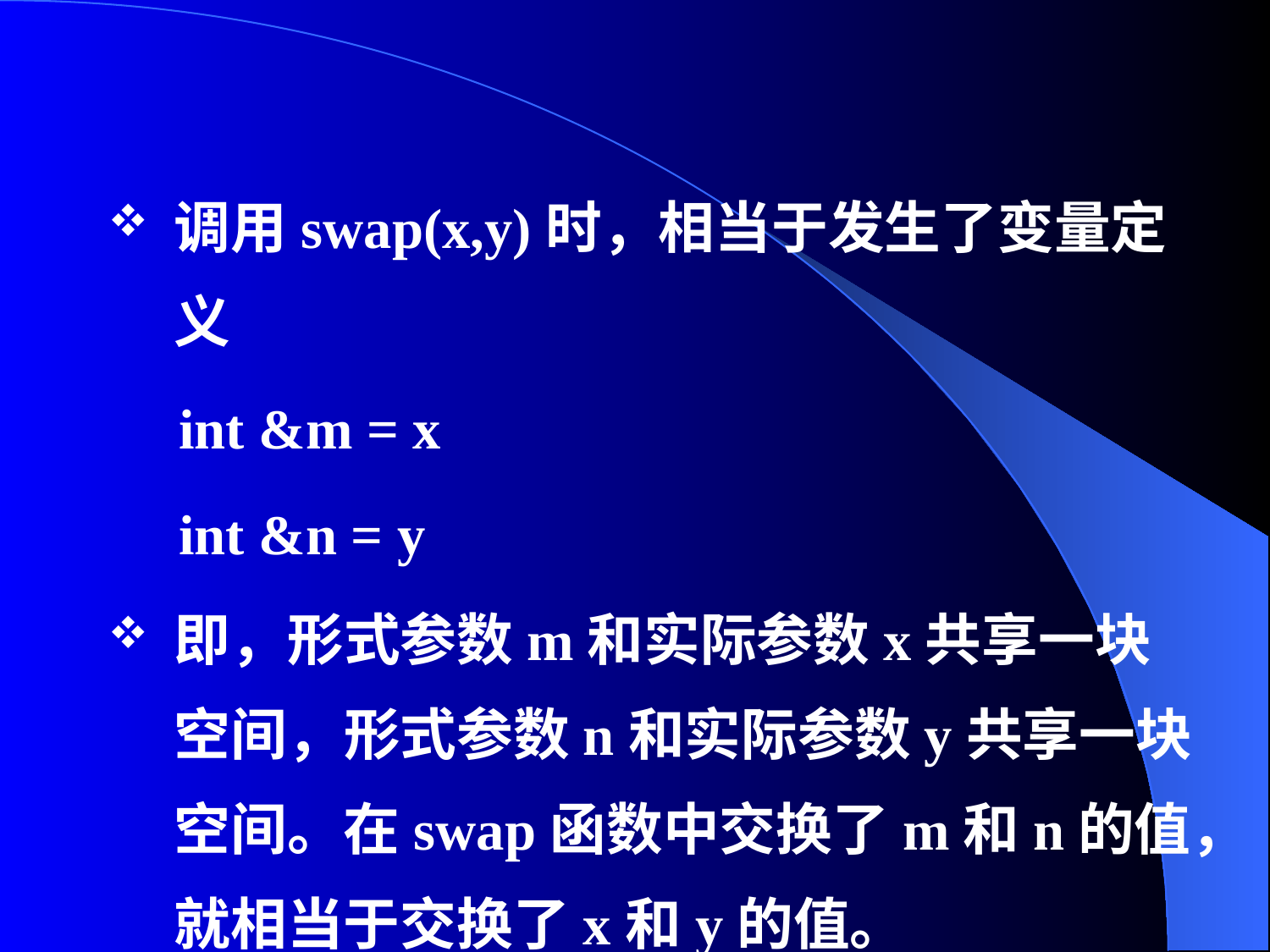

调用swap(x,y)时，相当于发生了变量定义
     int &m = x
     int &n = y
即，形式参数m和实际参数x共享一块空间，形式参数n和实际参数y共享一块空间。在swap函数中交换了m和n的值，就相当于交换了x和y的值。